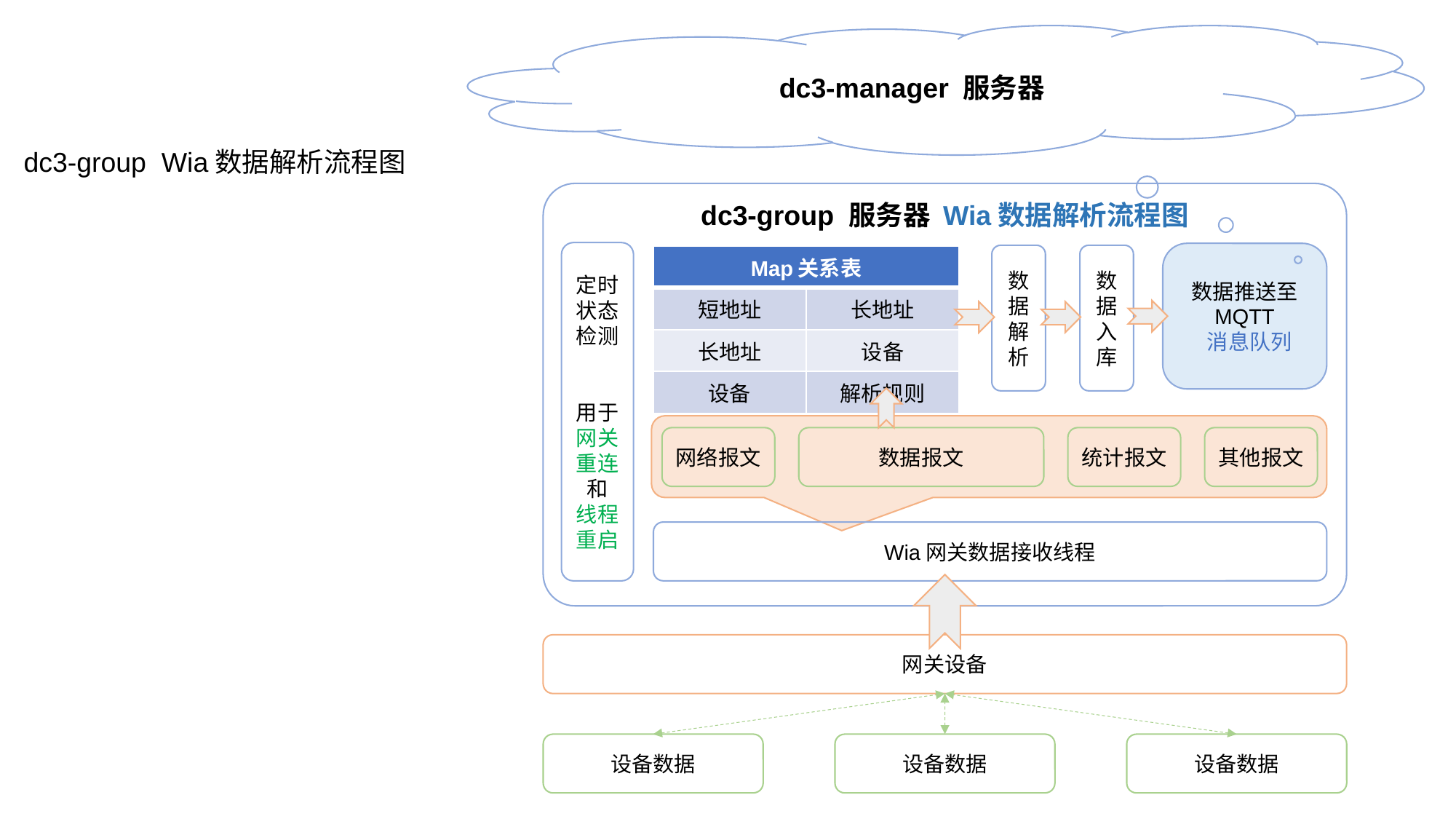

dc3-manager 服务器
dc3-group  Wia数据解析流程图
dc3-group 服务器 Wia数据解析流程图
定时状态检测

用于网关重连和
线程重启
数据推送至
MQTT
 消息队列
数据解析
数据入库
| Map关系表 |  |
| --- | --- |
| 短地址 | 长地址 |
| 长地址 | 设备 |
| 设备 | 解析规则 |

网络报文
数据报文
统计报文
其他报文
Wia网关数据接收线程

网关设备
设备数据
设备数据
设备数据